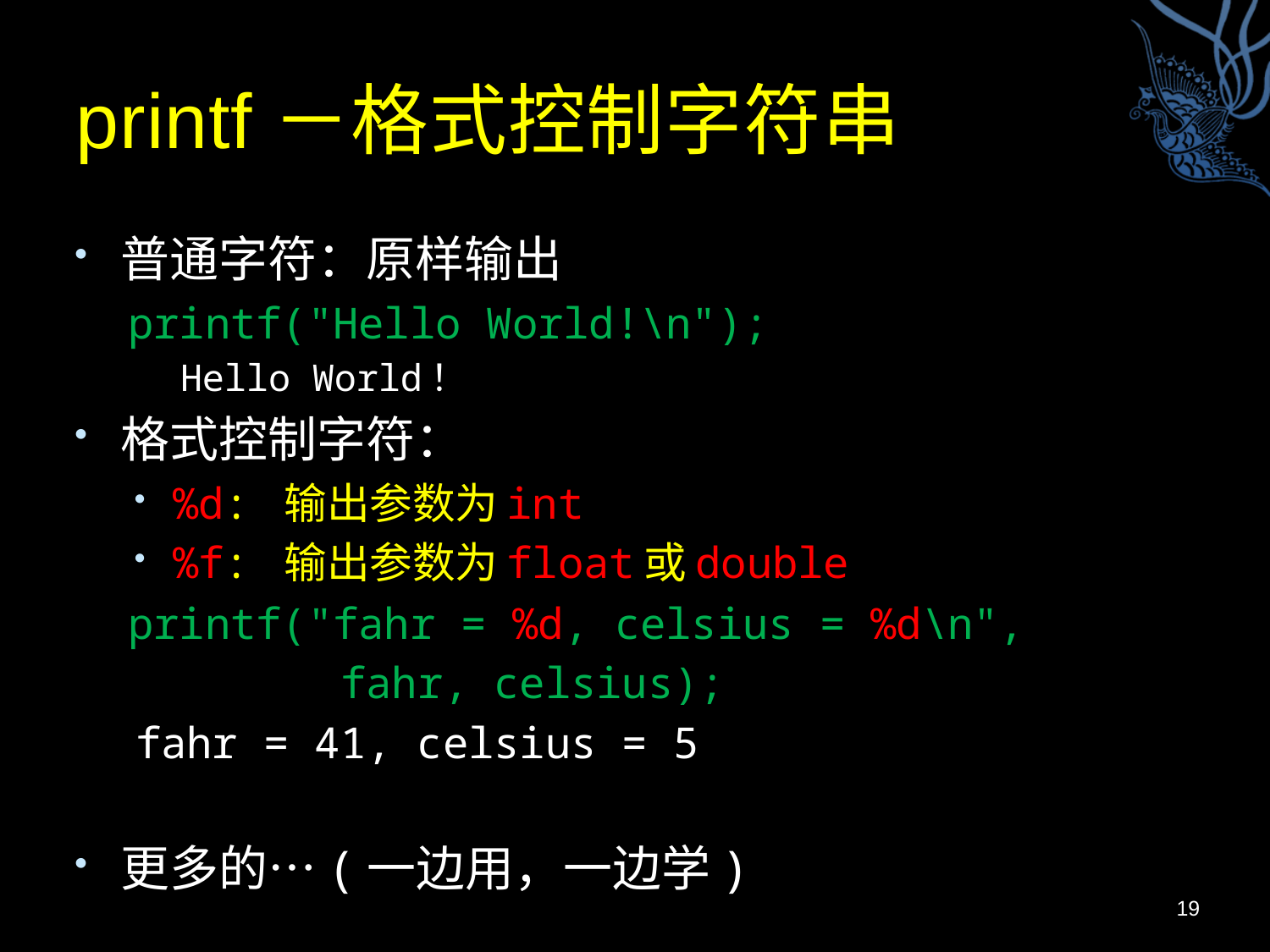

# printf－格式控制字符串
普通字符：原样输出
printf("Hello World!\n");
Hello World！
格式控制字符：
%d: 输出参数为int
%f: 输出参数为float或double
printf("fahr = %d, celsius = %d\n",
        fahr, celsius);
fahr = 41, celsius = 5

更多的…(一边用，一边学)

19